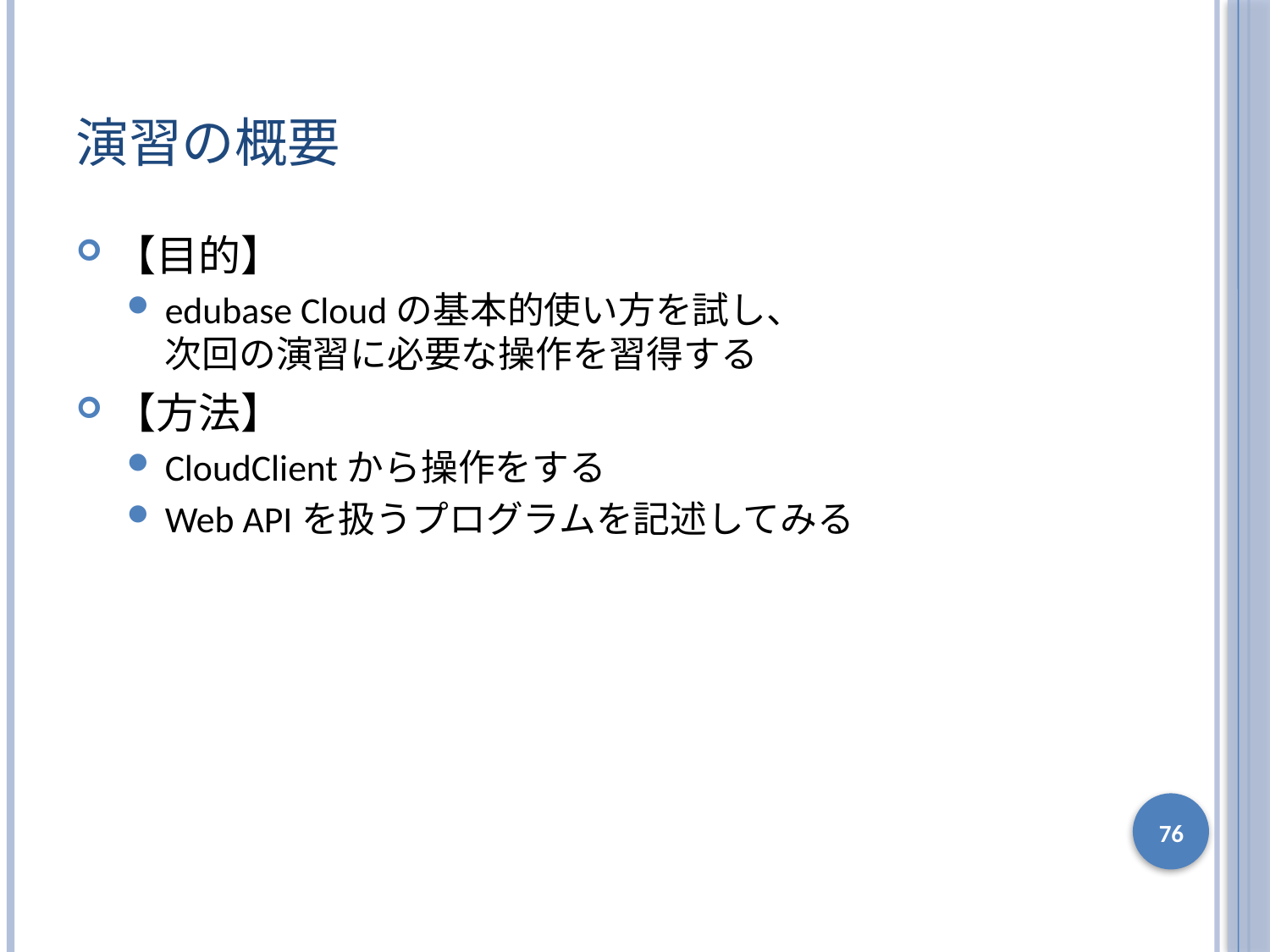

# 演習の概要
【目的】
edubase Cloudの基本的使い方を試し、
次回の演習に必要な操作を習得する
【方法】
CloudClientから操作をする
Web APIを扱うプログラムを記述してみる
76